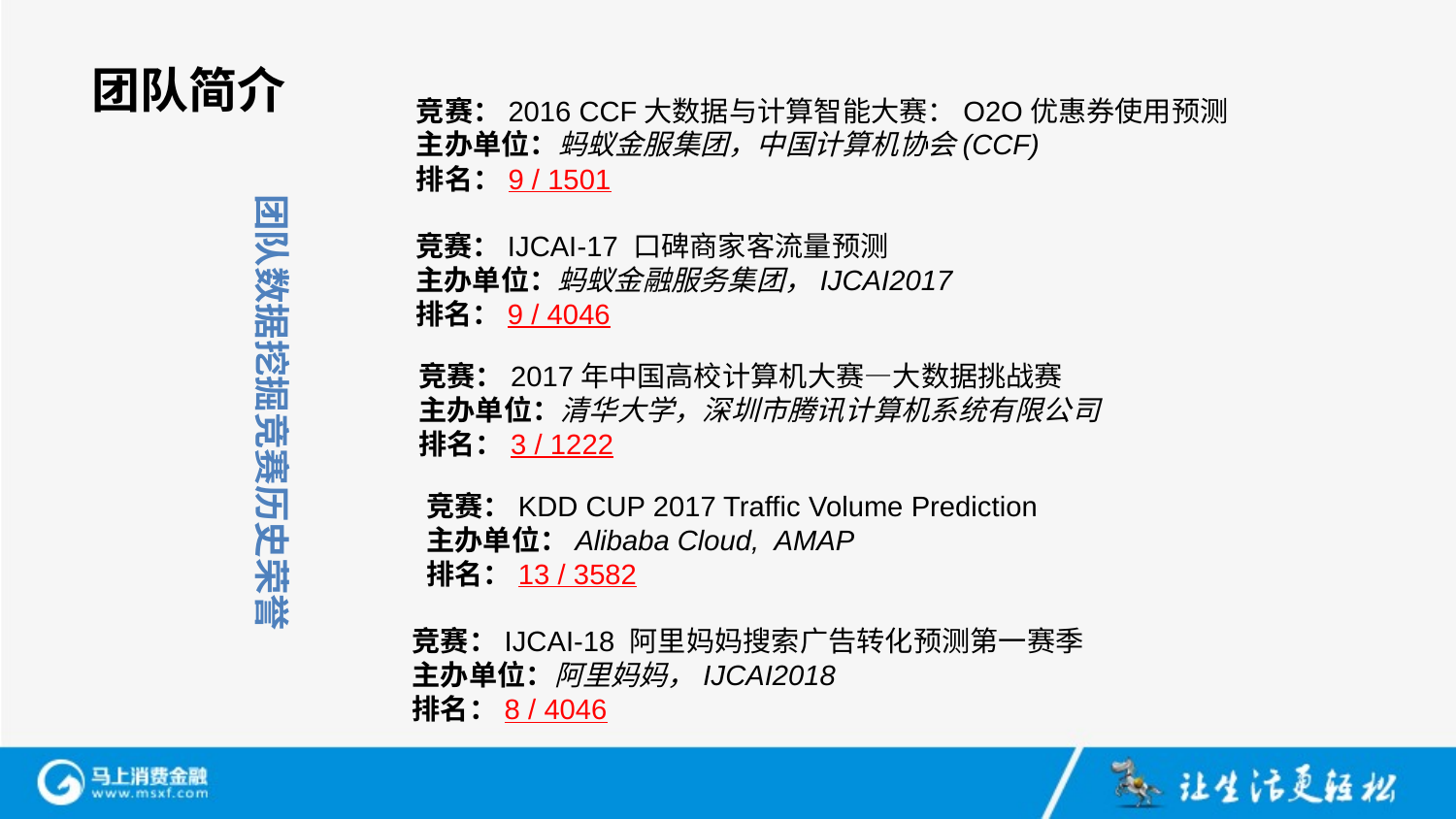

团队简介
竞赛：2016 CCF大数据与计算智能大赛：O2O优惠券使用预测
主办单位：蚂蚁金服集团，中国计算机协会(CCF)
排名：9 / 1501
团队数据挖掘竞赛历史荣誉
竞赛：IJCAI-17 口碑商家客流量预测
主办单位：蚂蚁金融服务集团，IJCAI2017
排名：9 / 4046
竞赛：2017年中国高校计算机大赛—大数据挑战赛
主办单位：清华大学，深圳市腾讯计算机系统有限公司
排名：3 / 1222
竞赛：KDD CUP 2017 Traffic Volume Prediction
主办单位：Alibaba Cloud,  AMAP
排名：13 / 3582
竞赛：IJCAI-18 阿里妈妈搜索广告转化预测第一赛季
主办单位：阿里妈妈，IJCAI2018
排名：8 / 4046